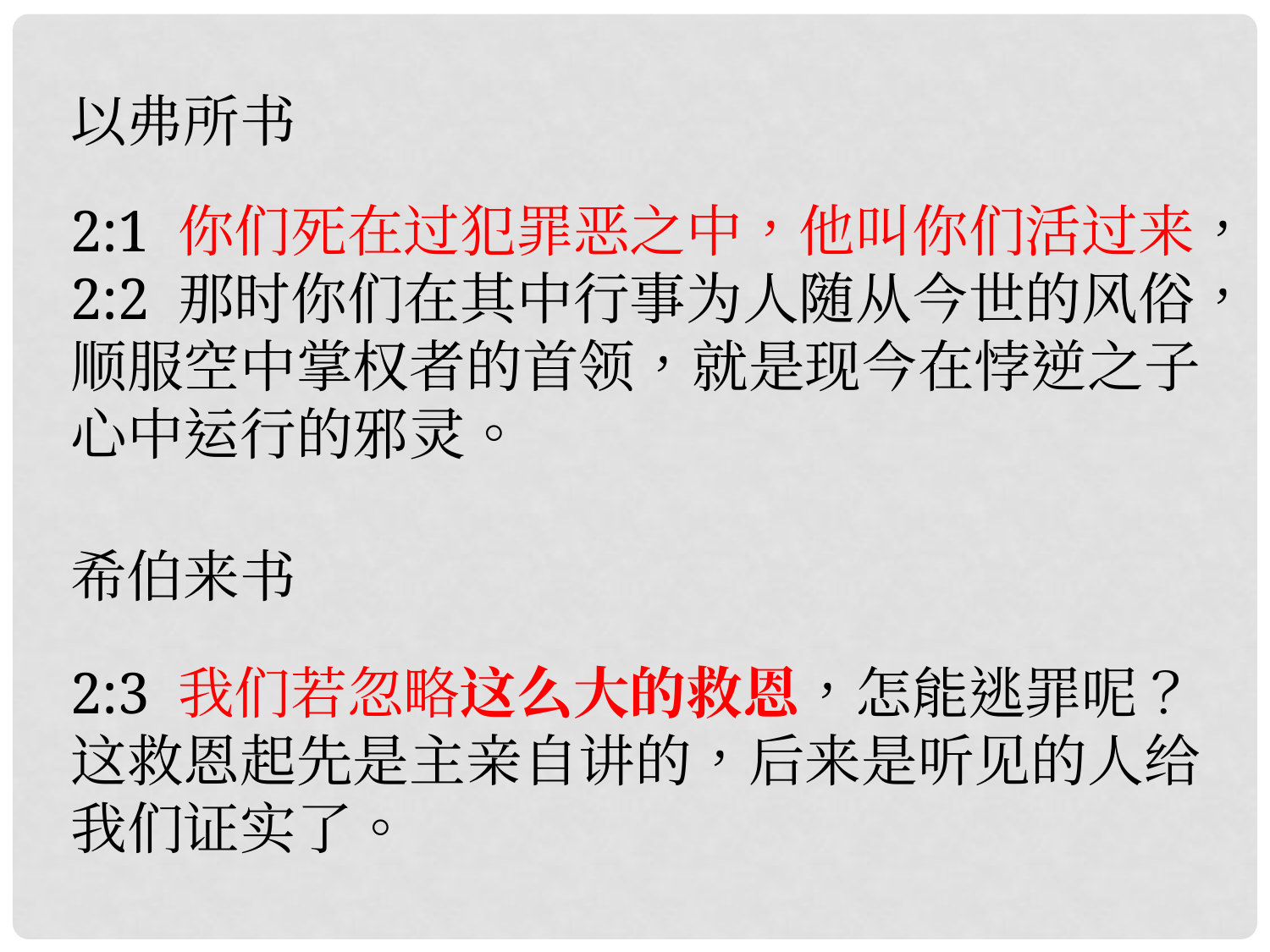

以弗所书
2:1 你们死在过犯罪恶之中，他叫你们活过来，
2:2 那时你们在其中行事为人随从今世的风俗，顺服空中掌权者的首领，就是现今在悖逆之子心中运行的邪灵。
希伯来书
2:3 我们若忽略这么大的救恩，怎能逃罪呢？这救恩起先是主亲自讲的，后来是听见的人给我们证实了。